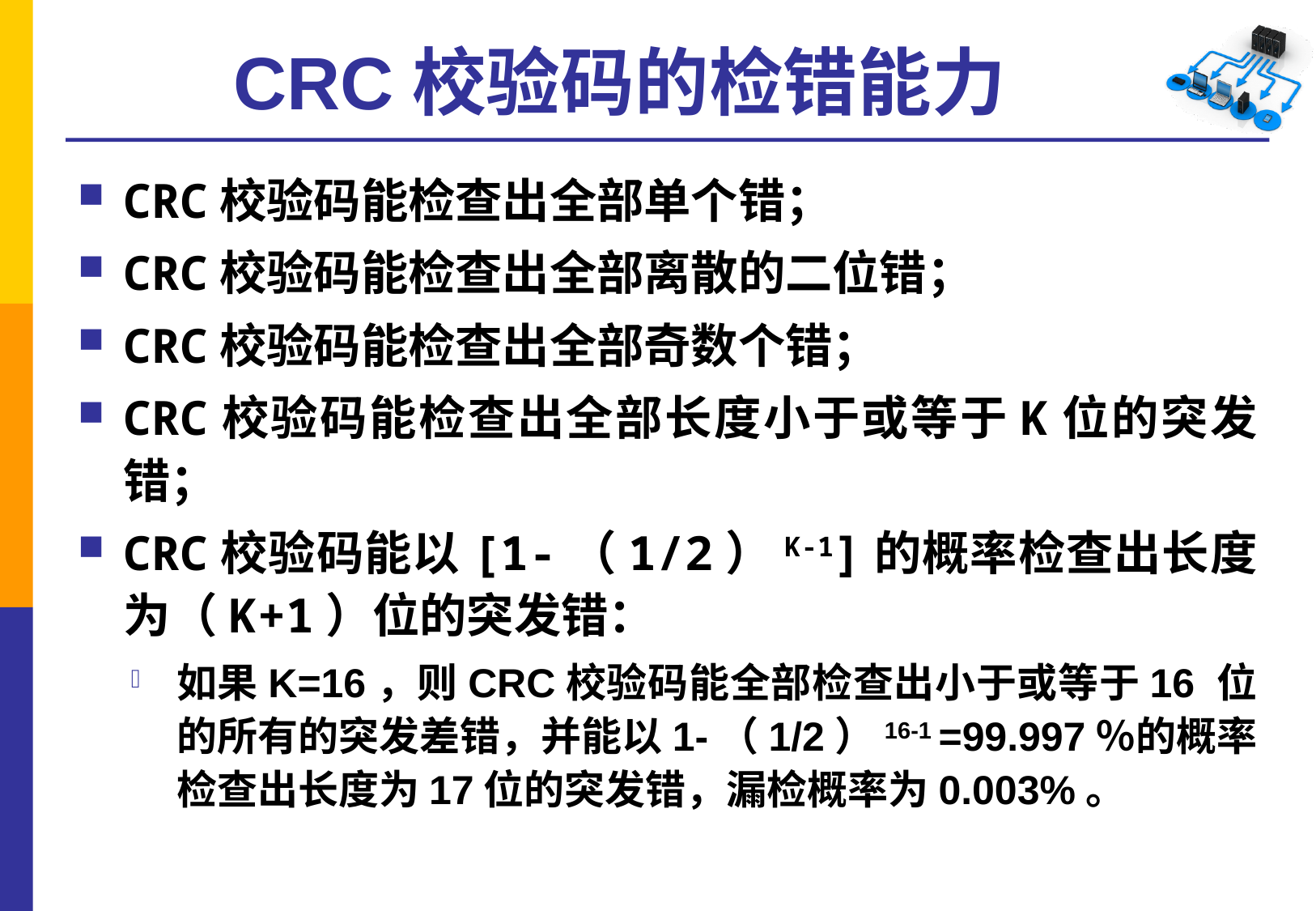

# CRC校验码的检错能力
CRC校验码能检查出全部单个错；
CRC校验码能检查出全部离散的二位错；
CRC校验码能检查出全部奇数个错；
CRC校验码能检查出全部长度小于或等于K位的突发错；
CRC校验码能以[1-（1/2）K-1]的概率检查出长度为（K+1）位的突发错：
如果K=16，则CRC校验码能全部检查出小于或等于16 位的所有的突发差错，并能以1-（1/2）16-1 =99.997％的概率检查出长度为17位的突发错，漏检概率为0.003%。